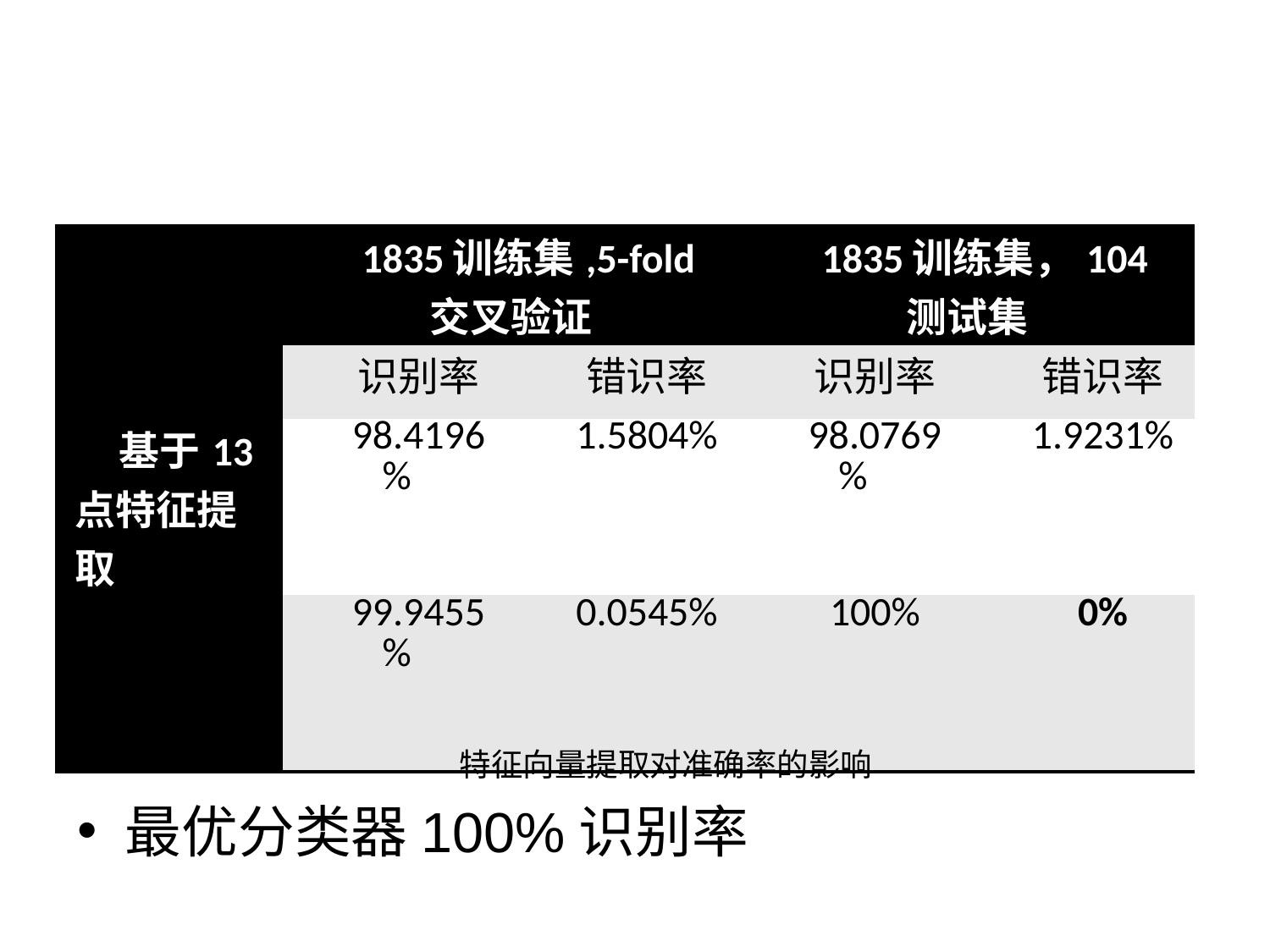

|  | 1835训练集,5-fold交叉验证 |  | 1835训练集，104测试集 |  |
| --- | --- | --- | --- | --- |
|  | 识别率 | 错识率 | 识别率 | 错识率 |
| 基于13点特征提取 | 98.4196% | 1.5804% | 98.0769% | 1.9231% |
| 基于改进特征提取 | 99.9455% | 0.0545% | 100% | 0% |
特征向量提取对准确率的影响
最优分类器100%识别率